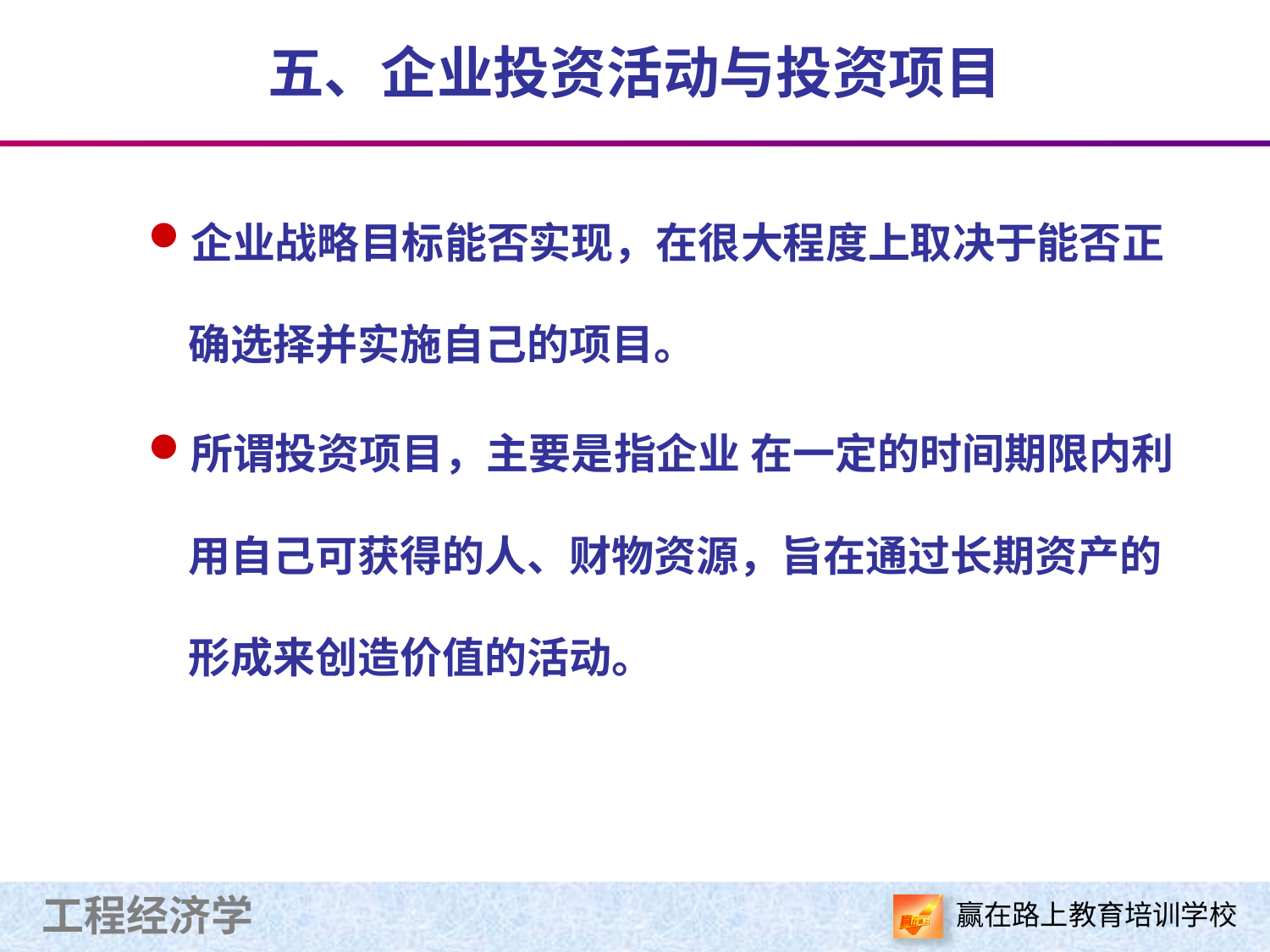

# 五、企业投资活动与投资项目
企业战略目标能否实现，在很大程度上取决于能否正确选择并实施自己的项目。
所谓投资项目，主要是指企业 在一定的时间期限内利用自己可获得的人、财物资源，旨在通过长期资产的形成来创造价值的活动。